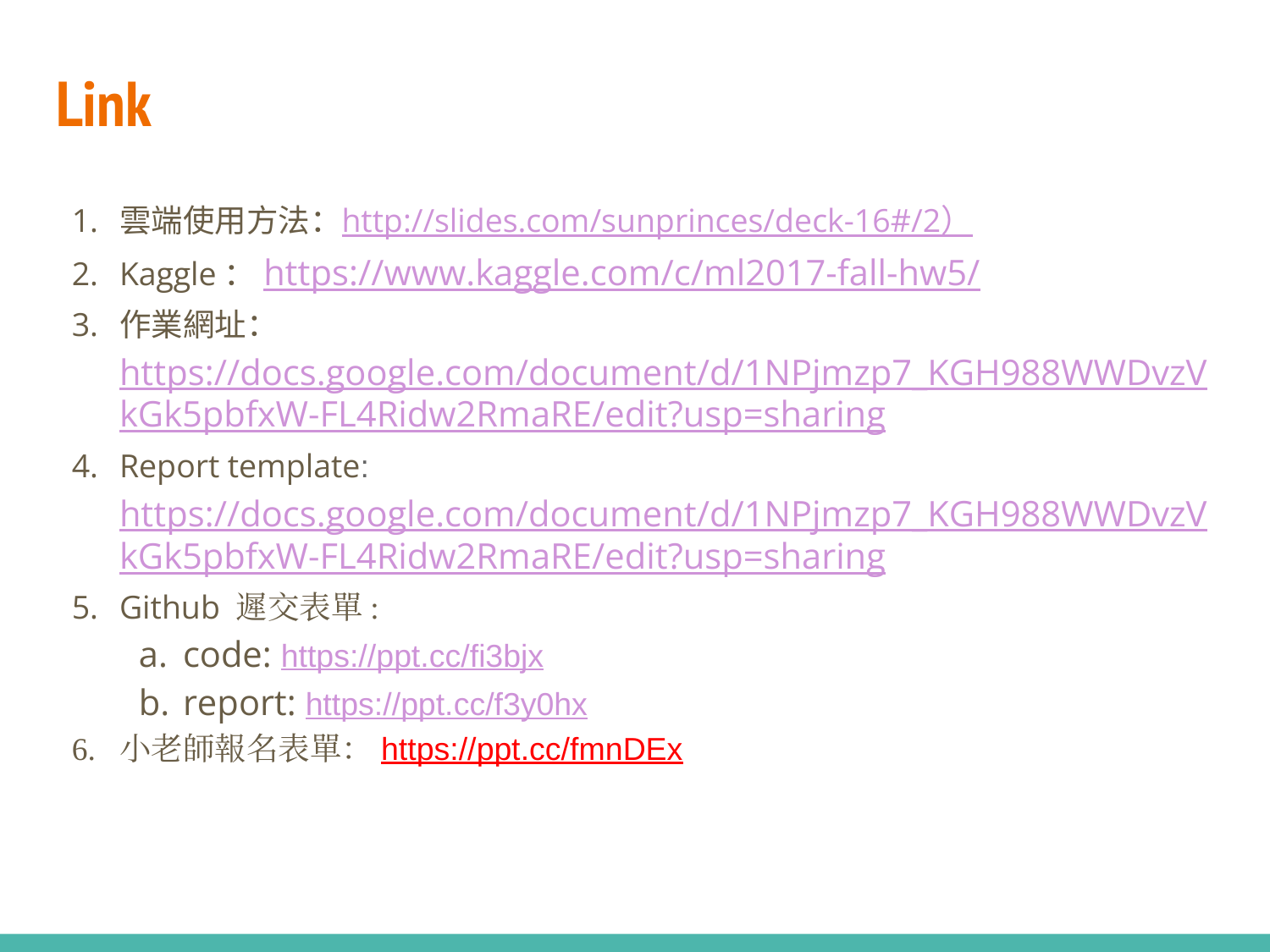

# Link

雲端使用方法：http://slides.com/sunprinces/deck-16#/2）
Kaggle：https://www.kaggle.com/c/ml2017-fall-hw5/
作業網址：https://docs.google.com/document/d/1NPjmzp7_KGH988WWDvzVkGk5pbfxW-FL4Ridw2RmaRE/edit?usp=sharing
Report template: https://docs.google.com/document/d/1NPjmzp7_KGH988WWDvzVkGk5pbfxW-FL4Ridw2RmaRE/edit?usp=sharing
Github 遲交表單:
code: https://ppt.cc/fi3bjx
report: https://ppt.cc/f3y0hx
小老師報名表單：https://ppt.cc/fmnDEx